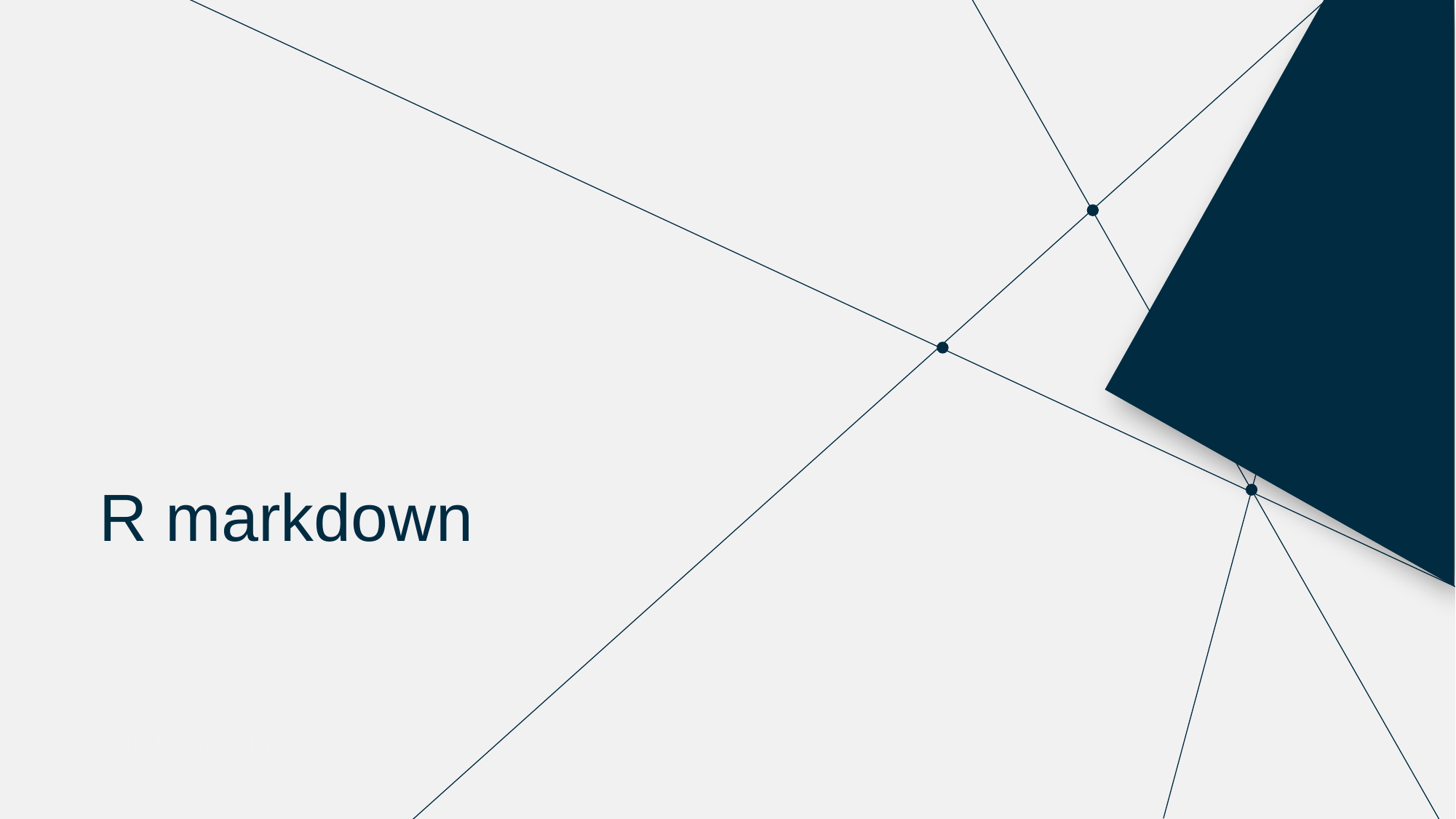

R markdown

Fresh business general template
Applicable to enterprise introduction, summary report, sales marketing, chart data
汇报人：优品PPT